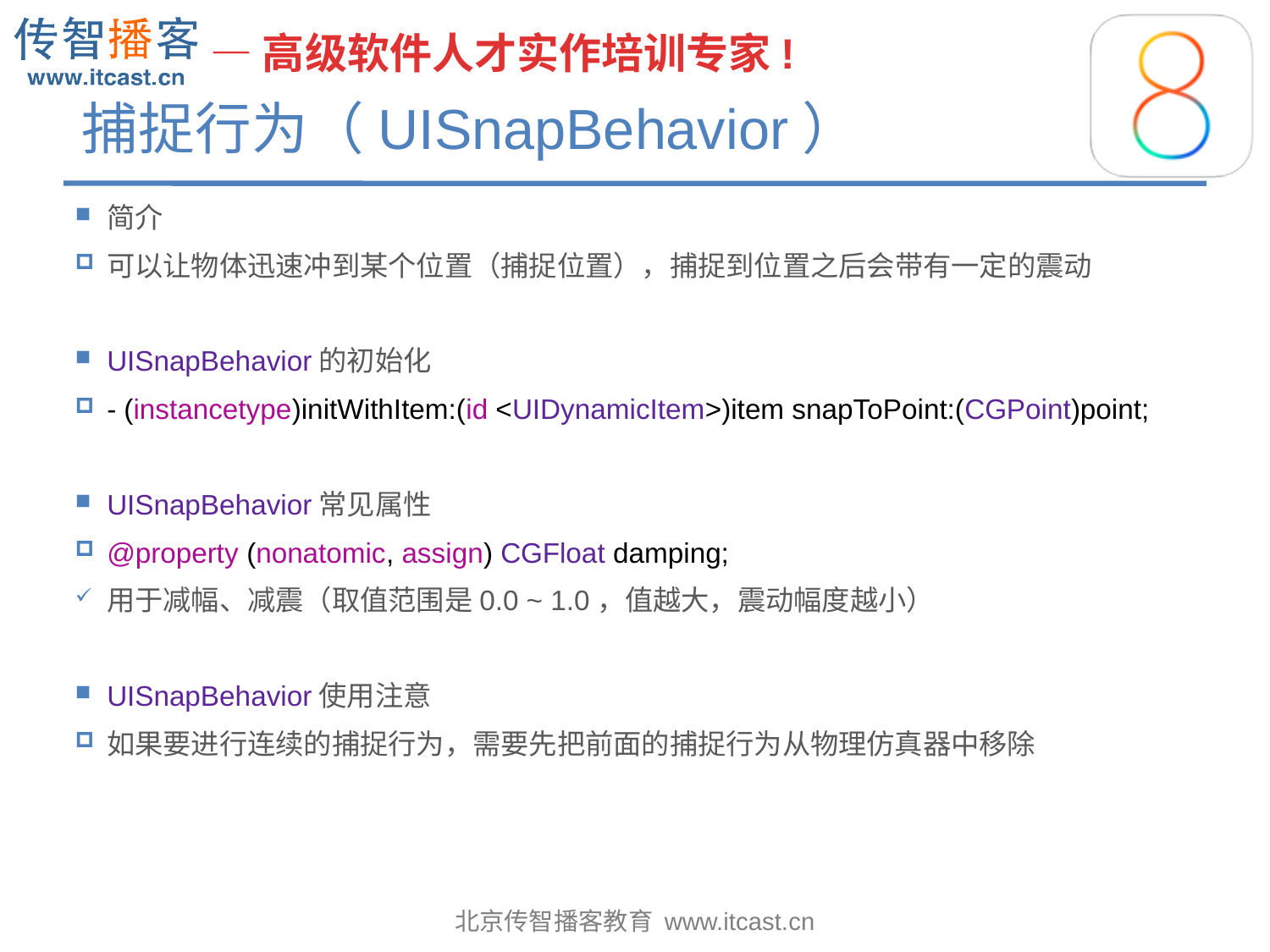

# 捕捉行为（UISnapBehavior）
简介
可以让物体迅速冲到某个位置（捕捉位置），捕捉到位置之后会带有一定的震动

UISnapBehavior的初始化
- (instancetype)initWithItem:(id <UIDynamicItem>)item snapToPoint:(CGPoint)point;

UISnapBehavior常见属性
@property (nonatomic, assign) CGFloat damping;
用于减幅、减震（取值范围是0.0 ~ 1.0，值越大，震动幅度越小）

UISnapBehavior使用注意
如果要进行连续的捕捉行为，需要先把前面的捕捉行为从物理仿真器中移除